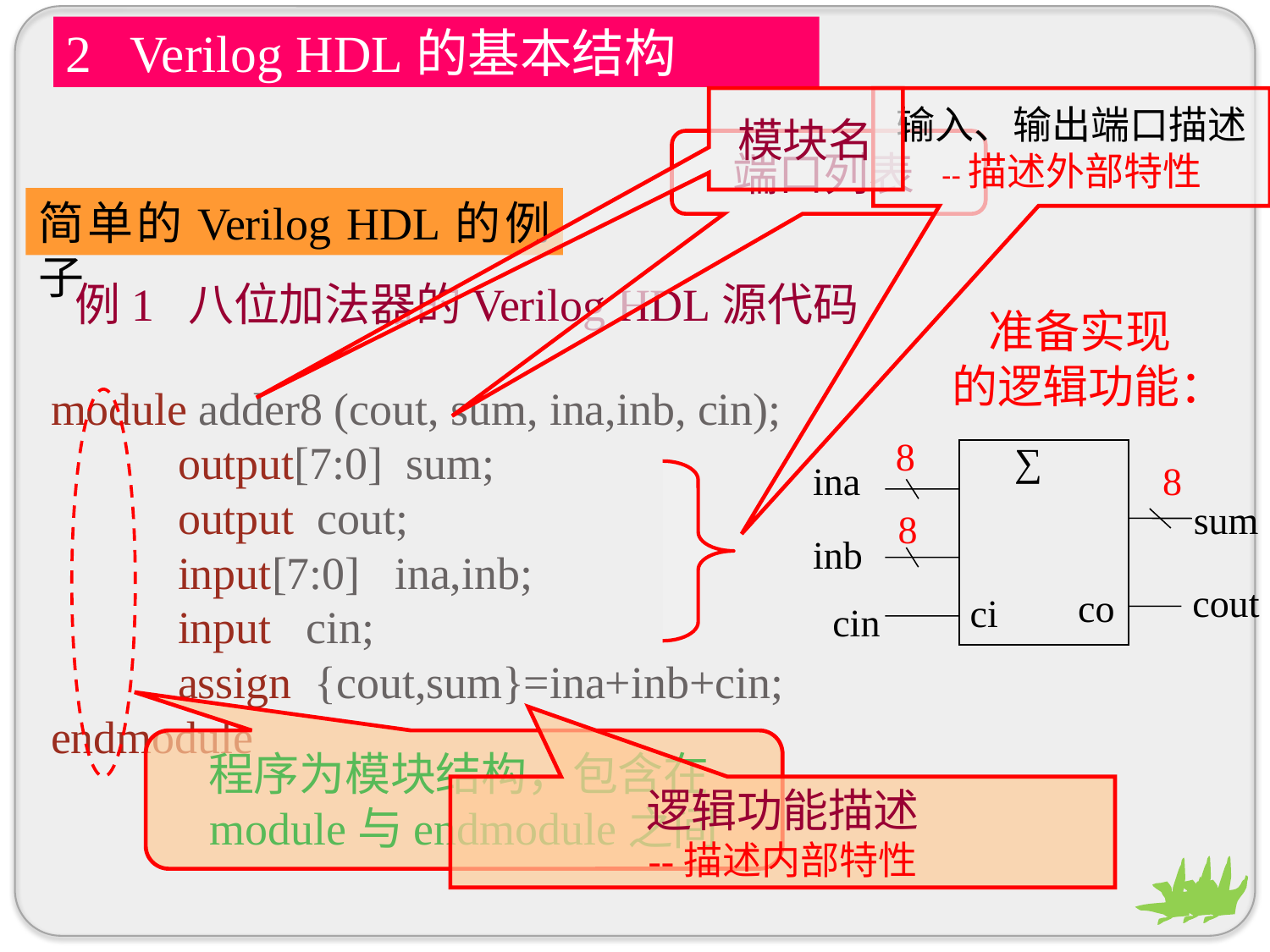

2   Verilog HDL的基本结构
输入、输出端口描述
--描述外部特性

模块名
端口列表
简单的Verilog HDL的例子
例1  八位加法器的Verilog HDL源代码
    准备实现的逻辑功能：
module adder8 (cout, sum, ina,inb, cin);
	output[7:0]  sum;
	output  cout;
	input[7:0]   ina,inb;
	input   cin;
	assign  {cout,sum}=ina+inb+cin;
endmodule

程序为模块结构，包含在module与endmodule之间
8
∑

ina
8

sum
8

inb

cout
co
ci
cin

逻辑功能描述
--描述内部特性
9